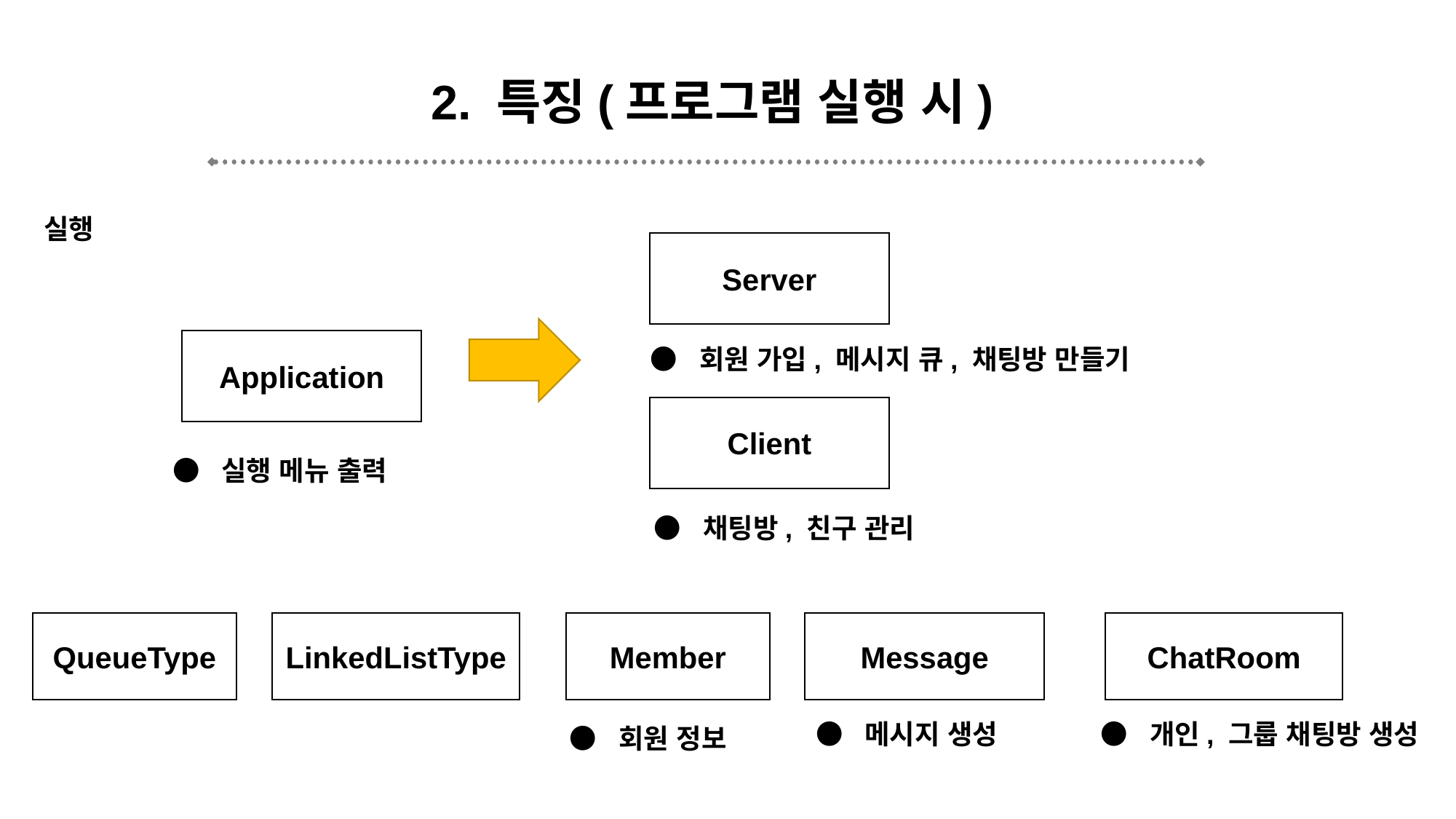

2. 특징(프로그램 실행 시)
실행
Server

Application
●  회원 가입, 메시지 큐, 채팅방 만들기
Client
●  실행 메뉴 출력
●  채팅방, 친구 관리
QueueType
LinkedListType
Member
Message
ChatRoom
●  메시지 생성
●  개인, 그룹 채팅방 생성
●  회원 정보